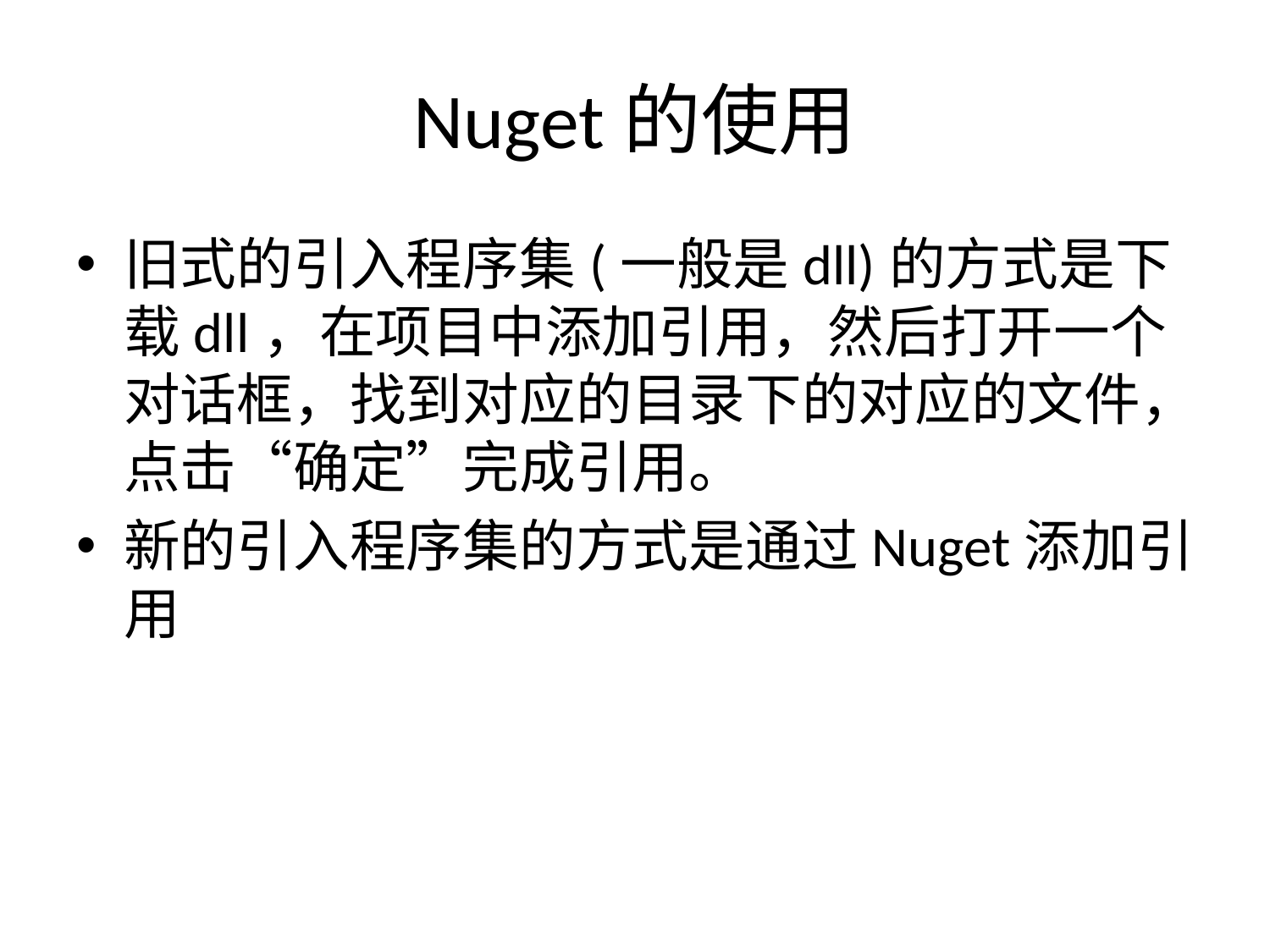

# Nuget的使用
旧式的引入程序集(一般是dll)的方式是下载dll，在项目中添加引用，然后打开一个对话框，找到对应的目录下的对应的文件，点击“确定”完成引用。
新的引入程序集的方式是通过Nuget添加引用